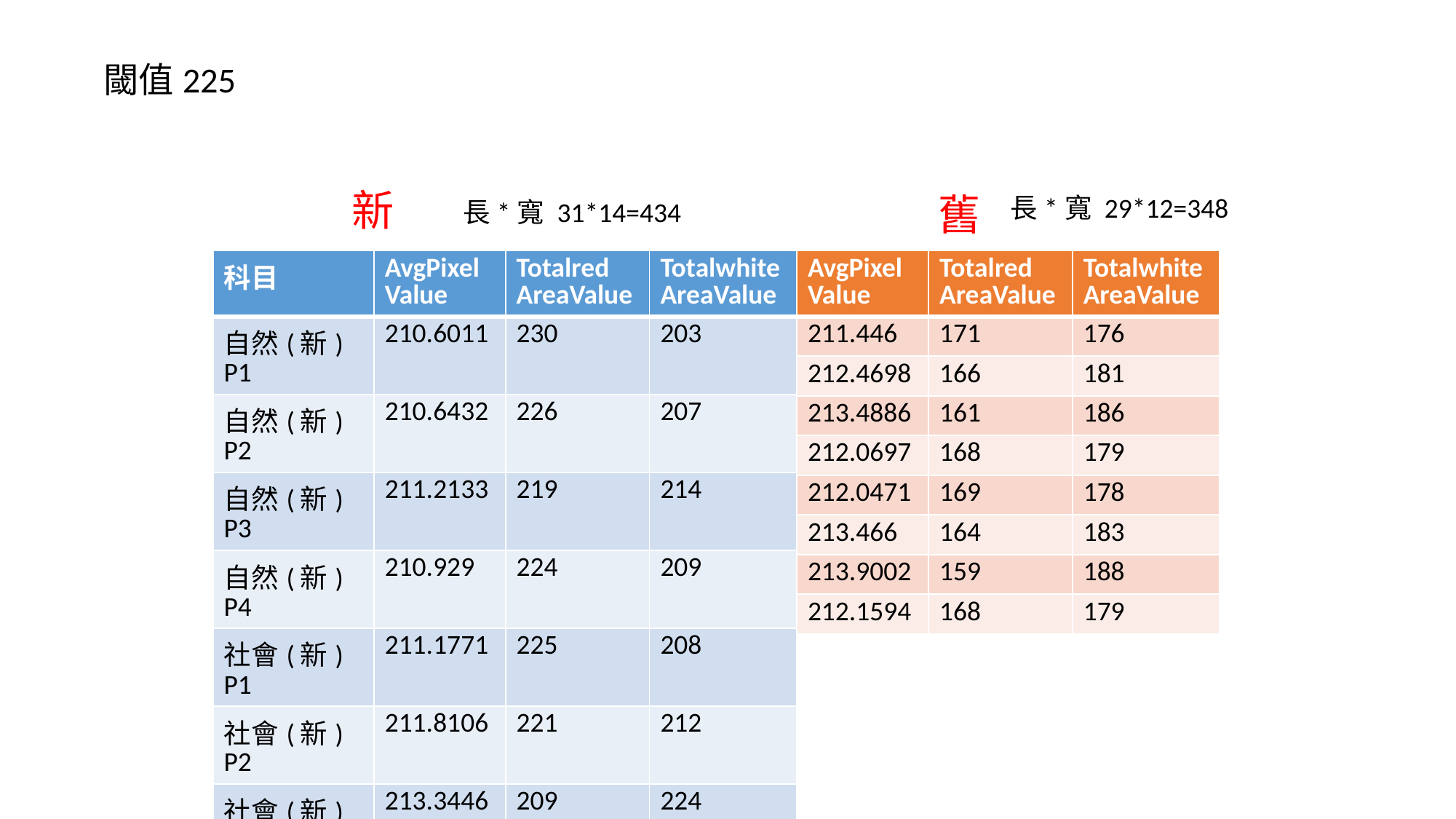

閾值225
新
舊
長*寬 29*12=348
長*寬 31*14=434
| 科目 | AvgPixel Value | Totalred AreaValue | Totalwhite AreaValue |
| --- | --- | --- | --- |
| 自然(新) P1 | 210.6011 | 230 | 203 |
| 自然(新) P2 | 210.6432 | 226 | 207 |
| 自然(新) P3 | 211.2133 | 219 | 214 |
| 自然(新) P4 | 210.929 | 224 | 209 |
| 社會(新) P1 | 211.1771 | 225 | 208 |
| 社會(新) P2 | 211.8106 | 221 | 212 |
| 社會(新) P3 | 213.3446 | 209 | 224 |
| 社會(新) P4 | 211.9336 | 219 | 214 |
| AvgPixel Value | Totalred AreaValue | Totalwhite AreaValue |
| --- | --- | --- |
| 211.446 | 171 | 176 |
| 212.4698 | 166 | 181 |
| 213.4886 | 161 | 186 |
| 212.0697 | 168 | 179 |
| 212.0471 | 169 | 178 |
| 213.466 | 164 | 183 |
| 213.9002 | 159 | 188 |
| 212.1594 | 168 | 179 |